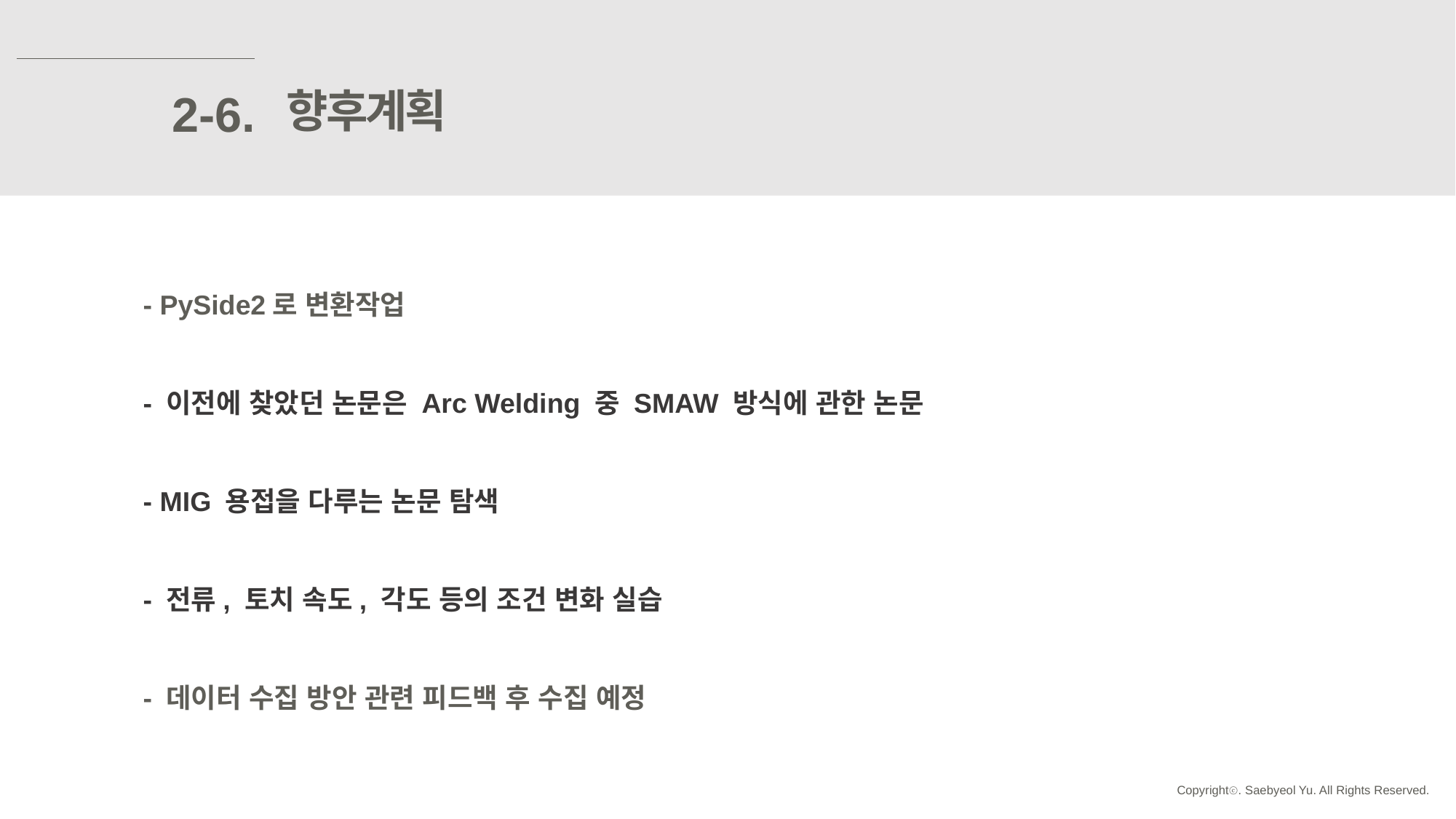

향후계획
2-6.
- PySide2로 변환작업

- 이전에 찾았던 논문은 Arc Welding 중 SMAW 방식에 관한 논문

- MIG 용접을 다루는 논문 탐색

- 전류, 토치 속도, 각도 등의 조건 변화 실습

- 데이터 수집 방안 관련 피드백 후 수집 예정